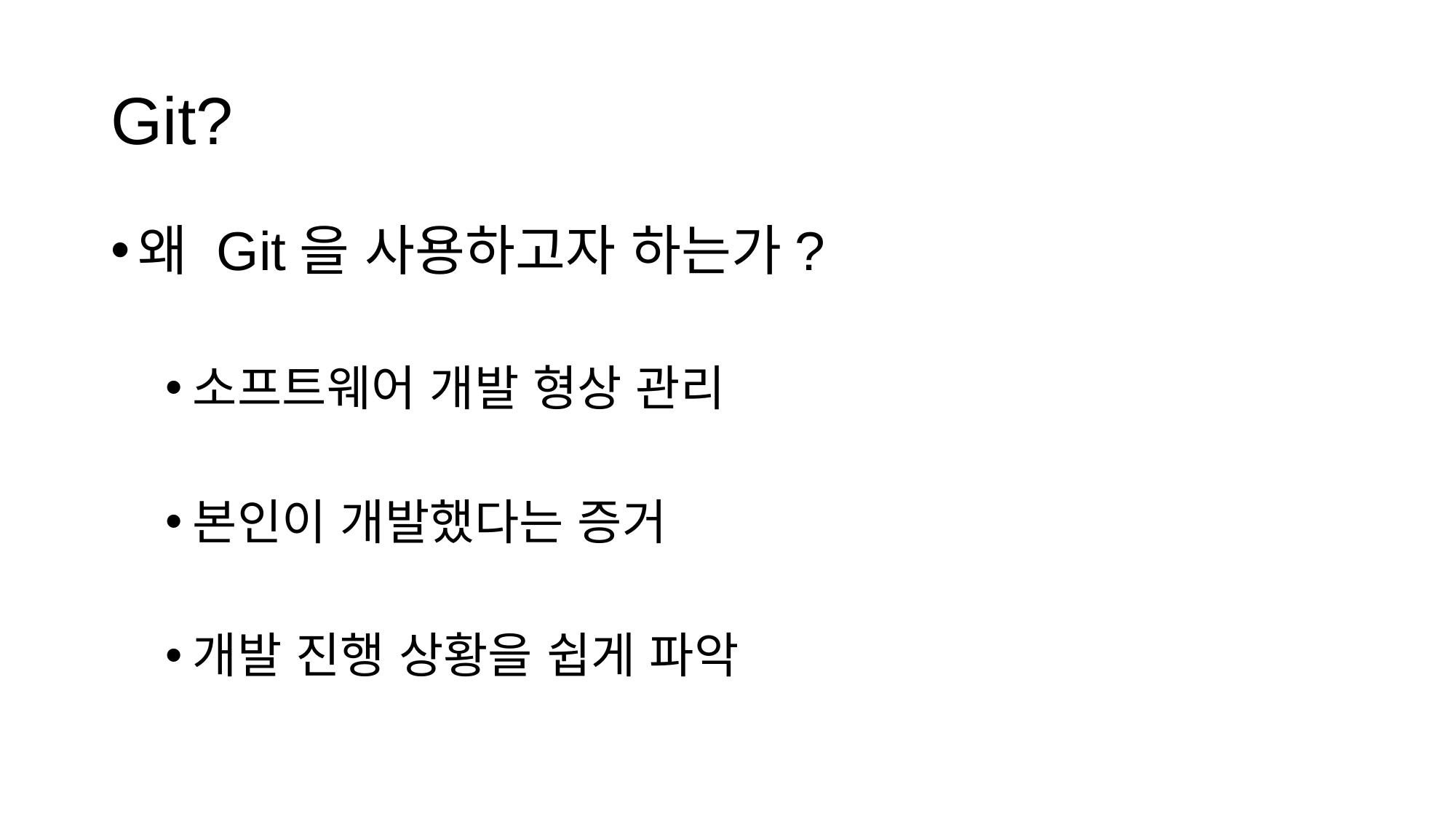

# Git?
왜 Git을 사용하고자 하는가?

소프트웨어 개발 형상 관리

본인이 개발했다는 증거

개발 진행 상황을 쉽게 파악